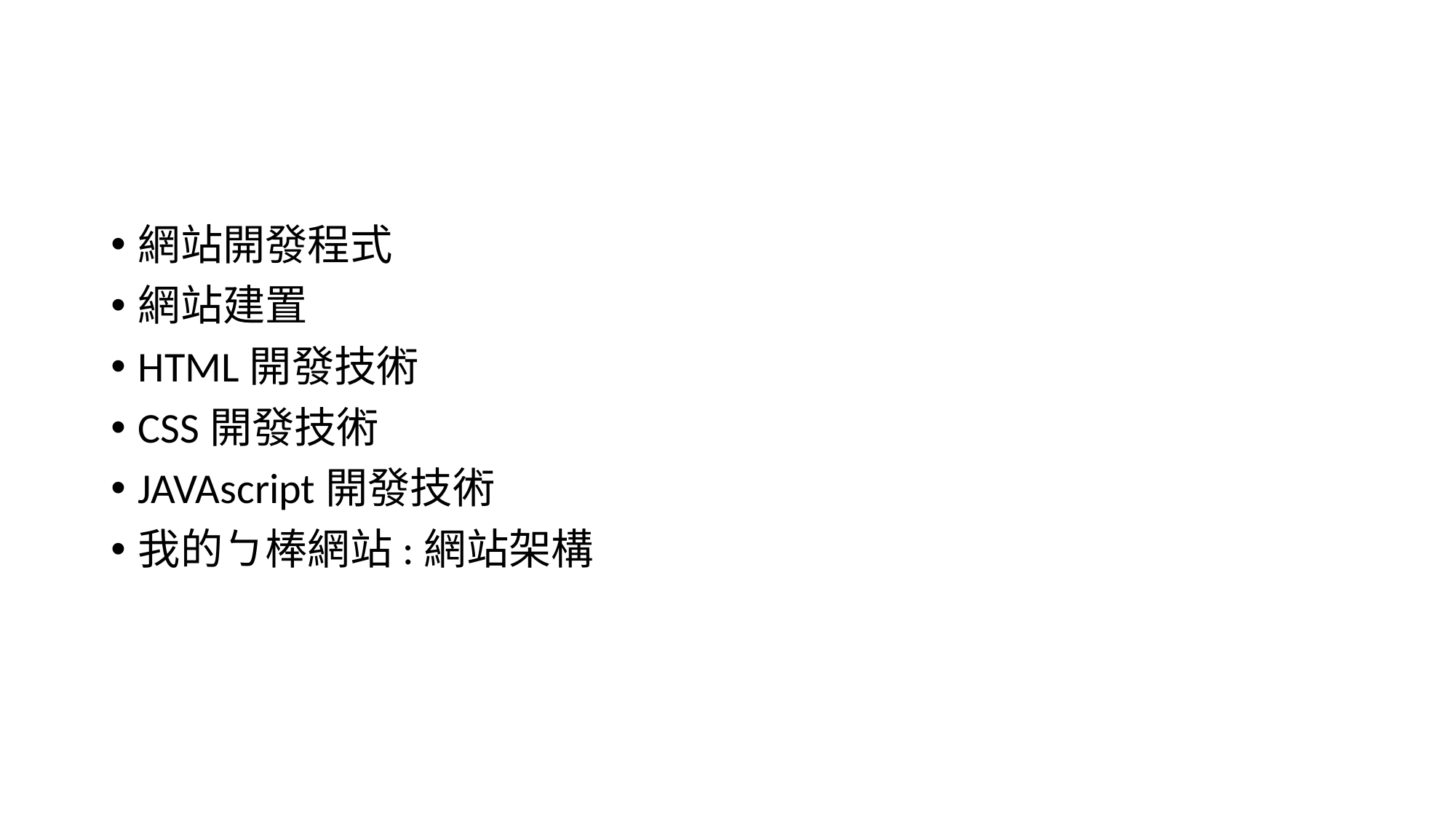

#
網站開發程式
網站建置
HTML開發技術
CSS開發技術
JAVAscript開發技術
我的ㄅ棒網站:網站架構